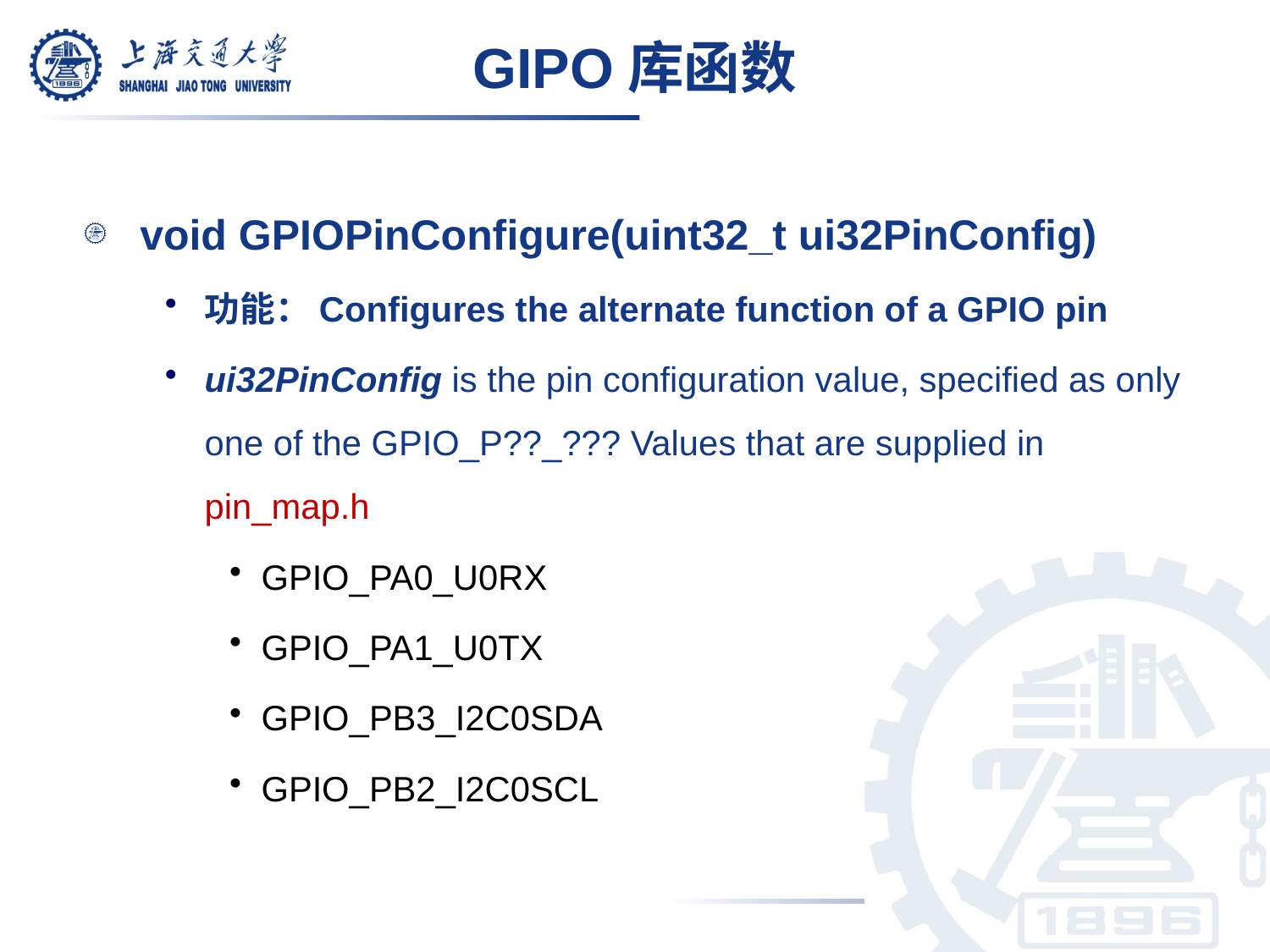

# GIPO库函数
void GPIOPinConfigure(uint32_t ui32PinConfig)
功能：Configures the alternate function of a GPIO pin
ui32PinConfig is the pin configuration value, specified as only one of the GPIO_P??_??? Values that are supplied in pin_map.h
GPIO_PA0_U0RX
GPIO_PA1_U0TX
GPIO_PB3_I2C0SDA
GPIO_PB2_I2C0SCL